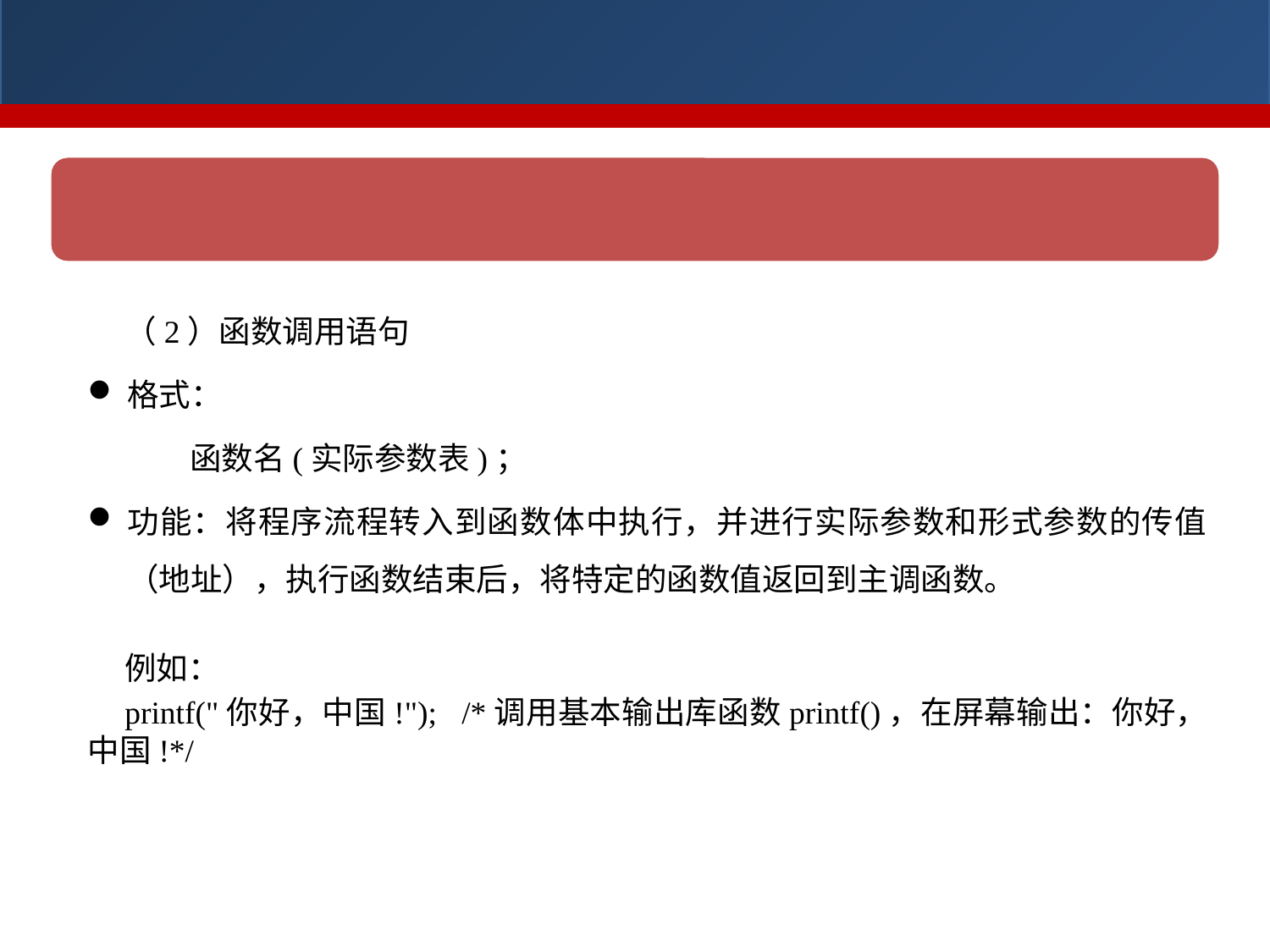

（2）函数调用语句
格式：
        函数名(实际参数表)；
功能：将程序流程转入到函数体中执行，并进行实际参数和形式参数的传值（地址），执行函数结束后，将特定的函数值返回到主调函数。

例如：
printf("你好，中国!");   /*调用基本输出库函数printf()，在屏幕输出：你好，中国!*/